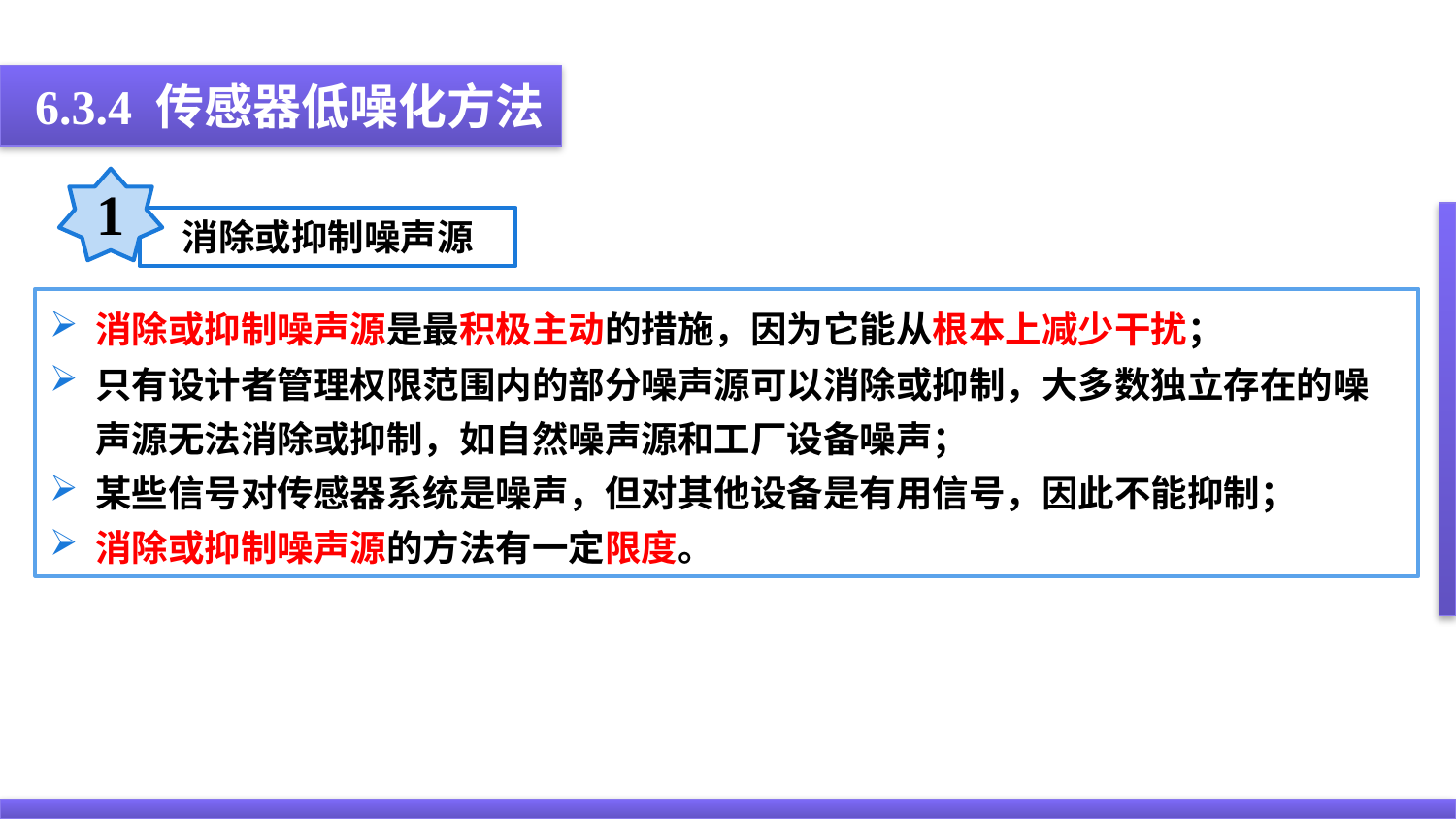

6.3.4 传感器低噪化方法
1
消除或抑制噪声源
消除或抑制噪声源是最积极主动的措施，因为它能从根本上减少干扰；
只有设计者管理权限范围内的部分噪声源可以消除或抑制，大多数独立存在的噪声源无法消除或抑制，如自然噪声源和工厂设备噪声；
某些信号对传感器系统是噪声，但对其他设备是有用信号，因此不能抑制；
消除或抑制噪声源的方法有一定限度。